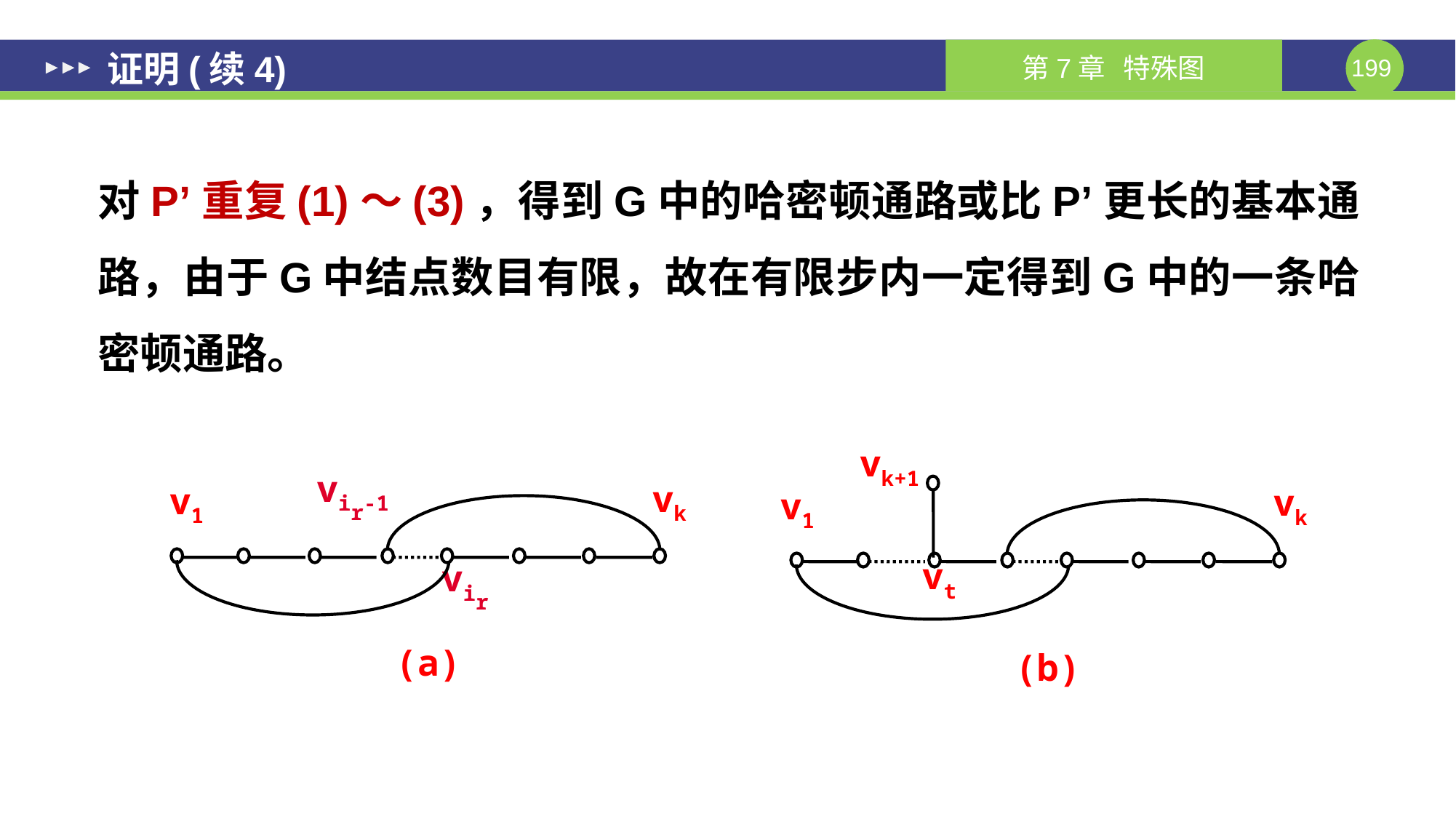

# 证明(续4)
对P’重复(1)～(3)，得到G中的哈密顿通路或比P’更长的基本通路，由于G中结点数目有限，故在有限步内一定得到G中的一条哈密顿通路。
vk+1
vir-1
vk

v1
vk
v1

vt
vir

(a)
(b)
2022/5/16